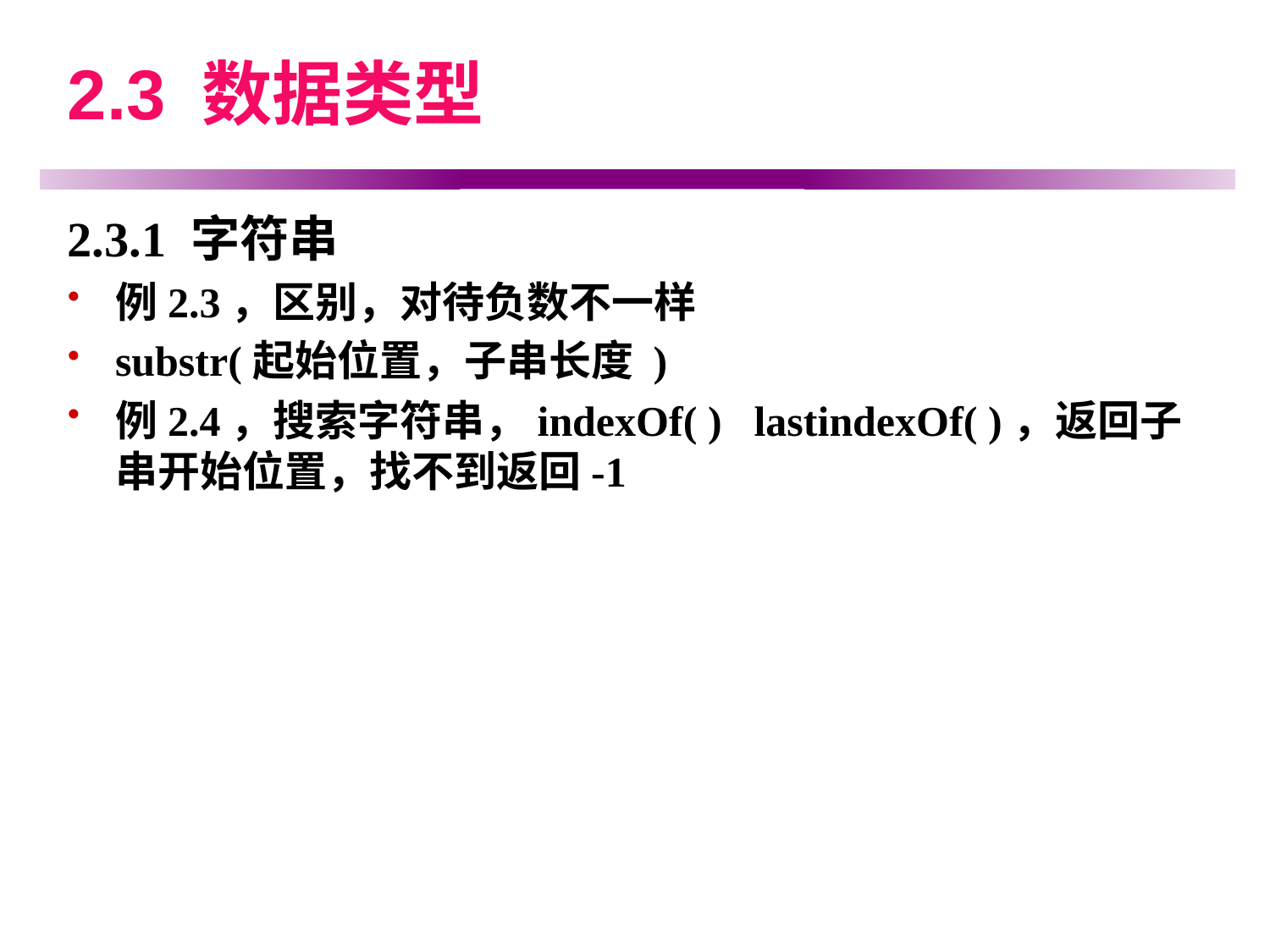

# 2.3 数据类型
2.3.1 字符串
例2.3，区别，对待负数不一样
substr(起始位置，子串长度 )
例2.4，搜索字符串，indexOf( )   lastindexOf( )，返回子串开始位置，找不到返回-1